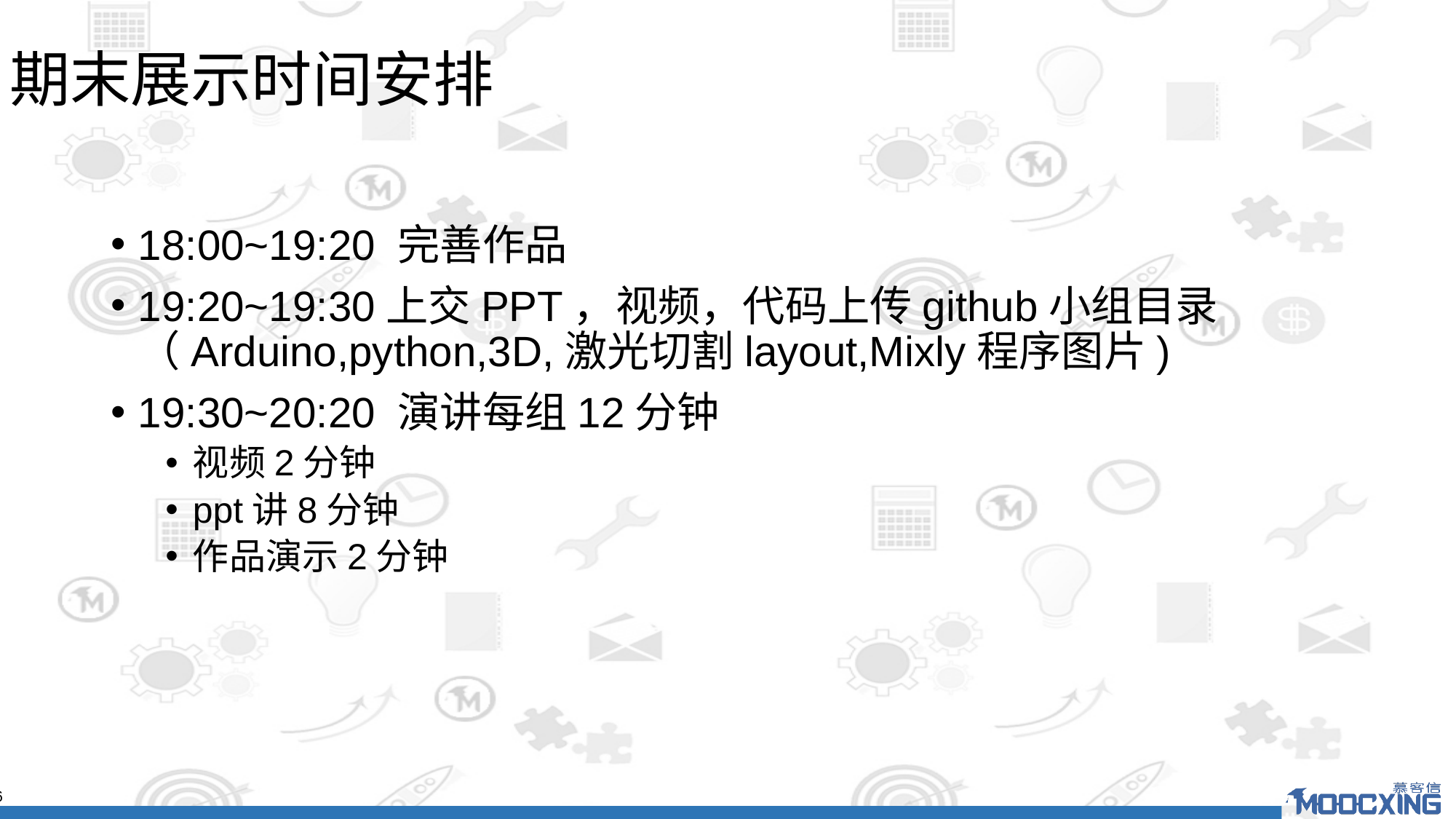

# 期末展示时间安排
18:00~19:20 完善作品
19:20~19:30上交PPT，视频，代码上传github小组目录（Arduino,python,3D,激光切割layout,Mixly程序图片)
19:30~20:20 演讲每组12分钟
视频2分钟
ppt讲8分钟
作品演示2分钟